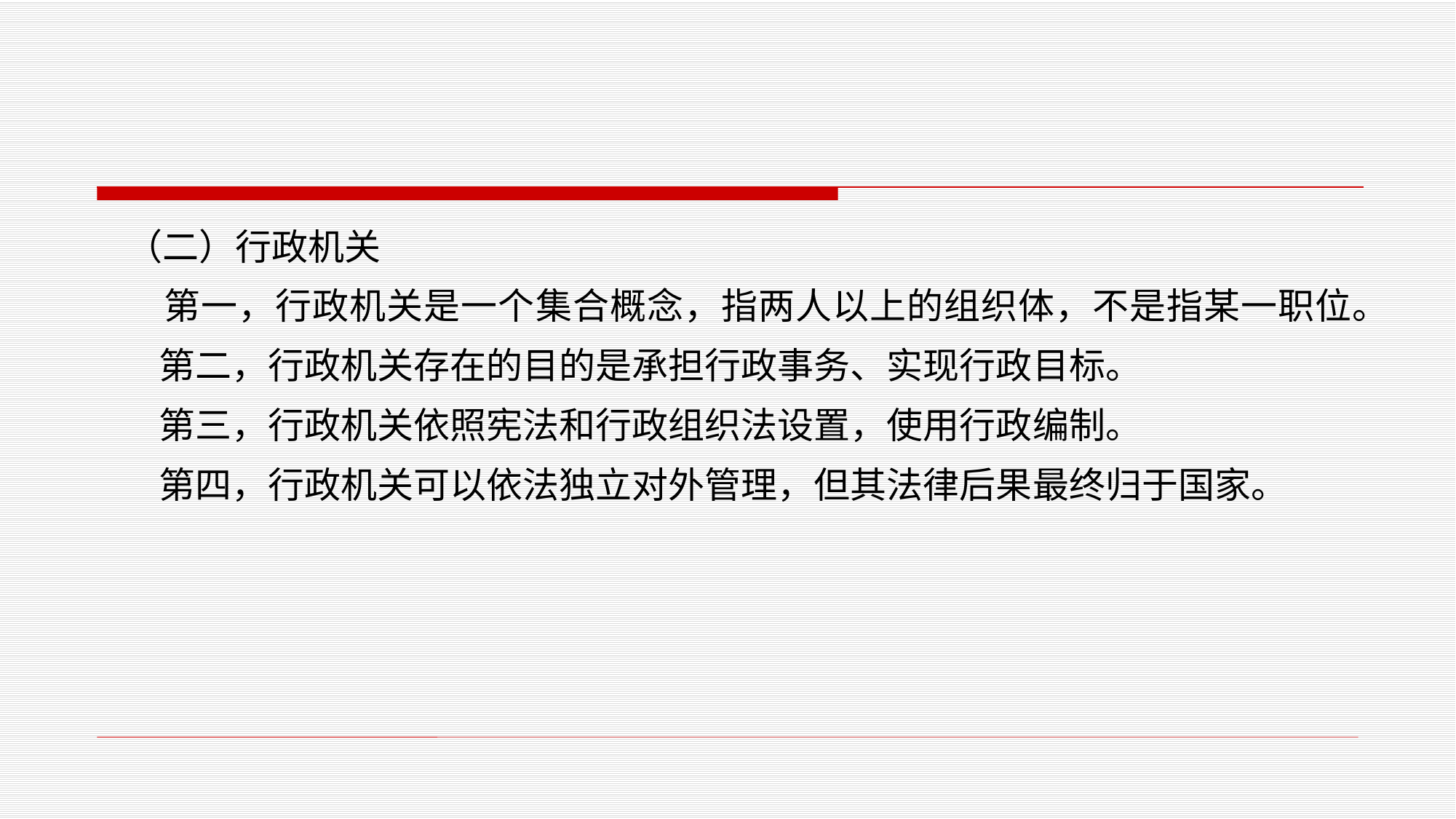

#
  （二）行政机关
      第一，行政机关是一个集合概念，指两人以上的组织体，不是指某一职位。
      第二，行政机关存在的目的是承担行政事务、实现行政目标。
      第三，行政机关依照宪法和行政组织法设置，使用行政编制。
      第四，行政机关可以依法独立对外管理，但其法律后果最终归于国家。